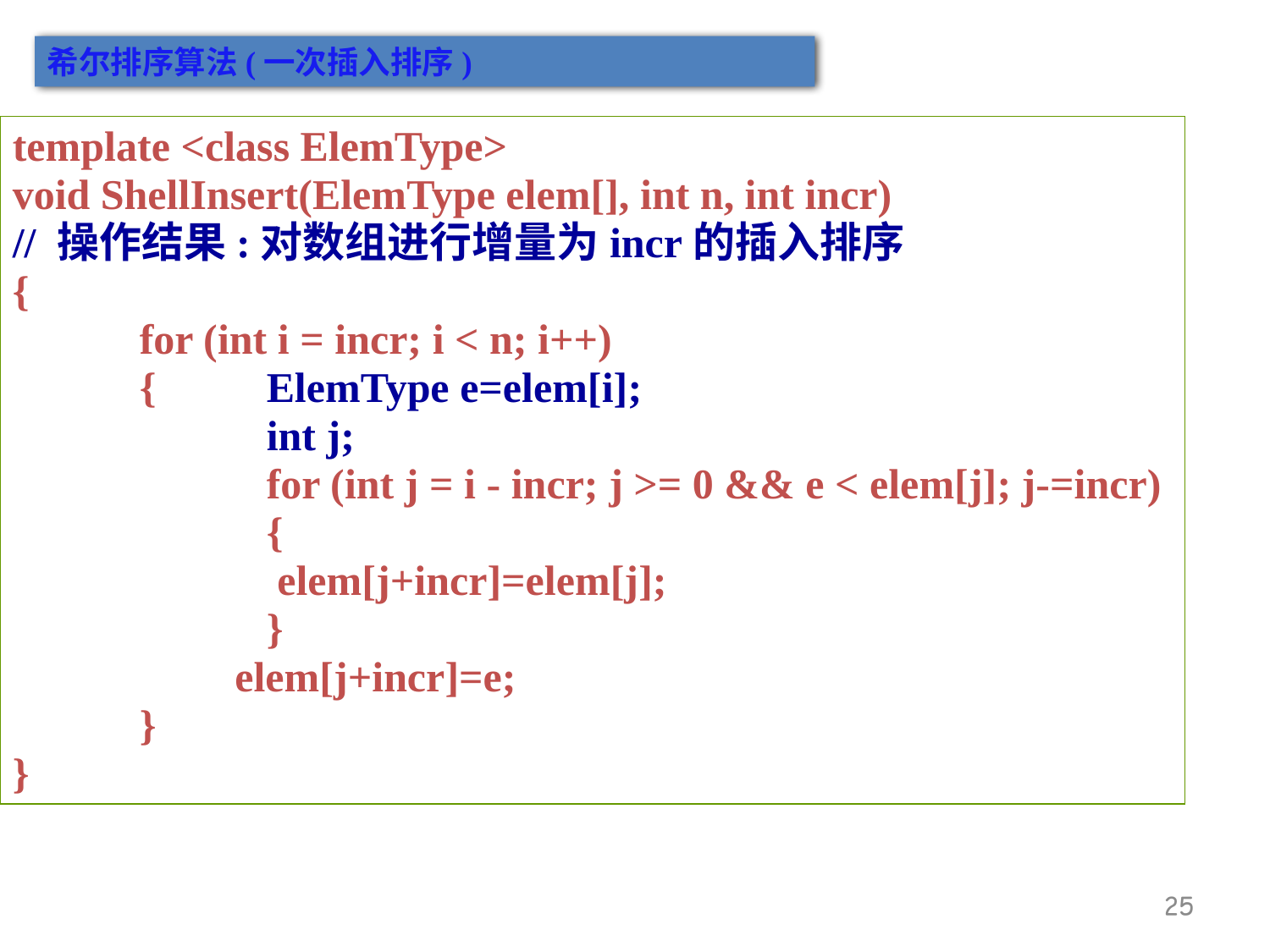

希尔排序算法(一次插入排序)
template <class ElemType>
void ShellInsert(ElemType elem[], int n, int incr)
// 操作结果:对数组进行增量为incr的插入排序
{
	for (int i = incr; i < n; i++)
	{	ElemType e=elem[i];
                        int j;
		for (int j = i - incr; j >= 0 && e < elem[j]; j-=incr)
		{
                         elem[j+incr]=elem[j];
		}
                     elem[j+incr]=e;
	}
}
25